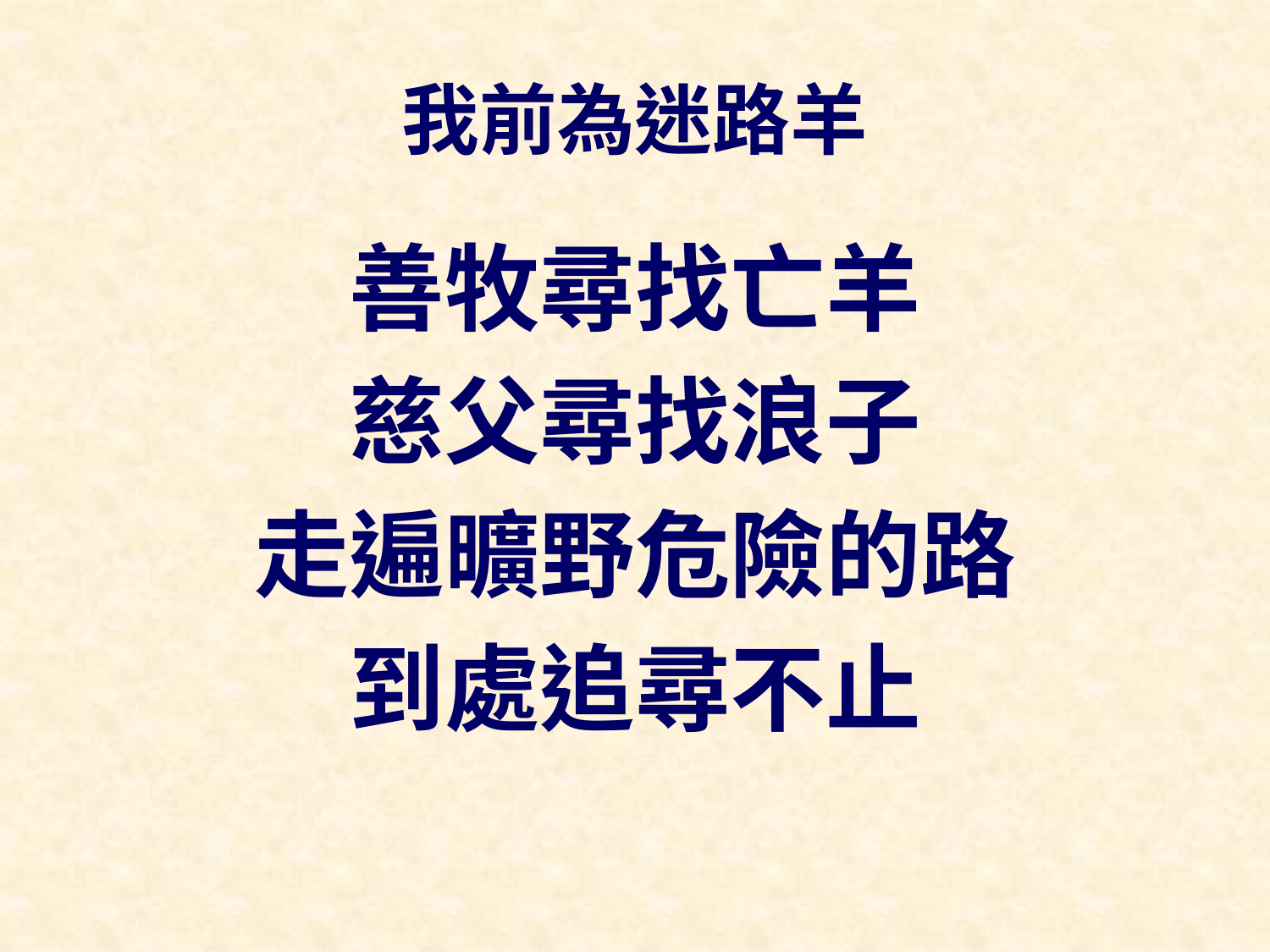

# 我前為迷路羊
善牧尋找亡羊
慈父尋找浪子
走遍曠野危險的路
到處追尋不止